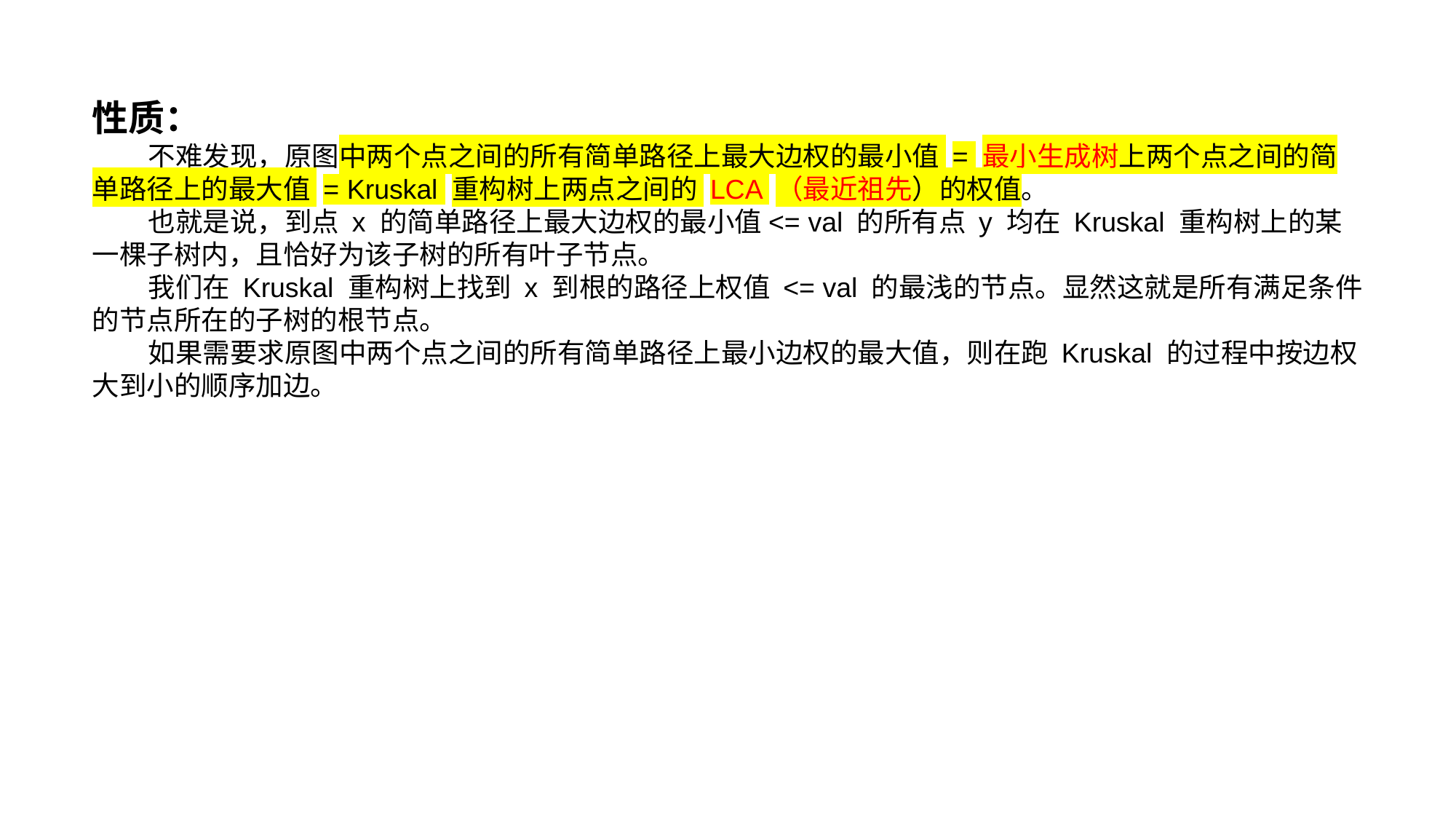

性质：
        不难发现，原图中两个点之间的所有简单路径上最大边权的最小值 = 最小生成树上两个点之间的简单路径上的最大值 = Kruskal 重构树上两点之间的 LCA （最近祖先）的权值。
        也就是说，到点 x 的简单路径上最大边权的最小值<= val 的所有点 y 均在 Kruskal 重构树上的某一棵子树内，且恰好为该子树的所有叶子节点。
        我们在 Kruskal 重构树上找到 x 到根的路径上权值 <= val 的最浅的节点。显然这就是所有满足条件的节点所在的子树的根节点。
        如果需要求原图中两个点之间的所有简单路径上最小边权的最大值，则在跑 Kruskal 的过程中按边权大到小的顺序加边。